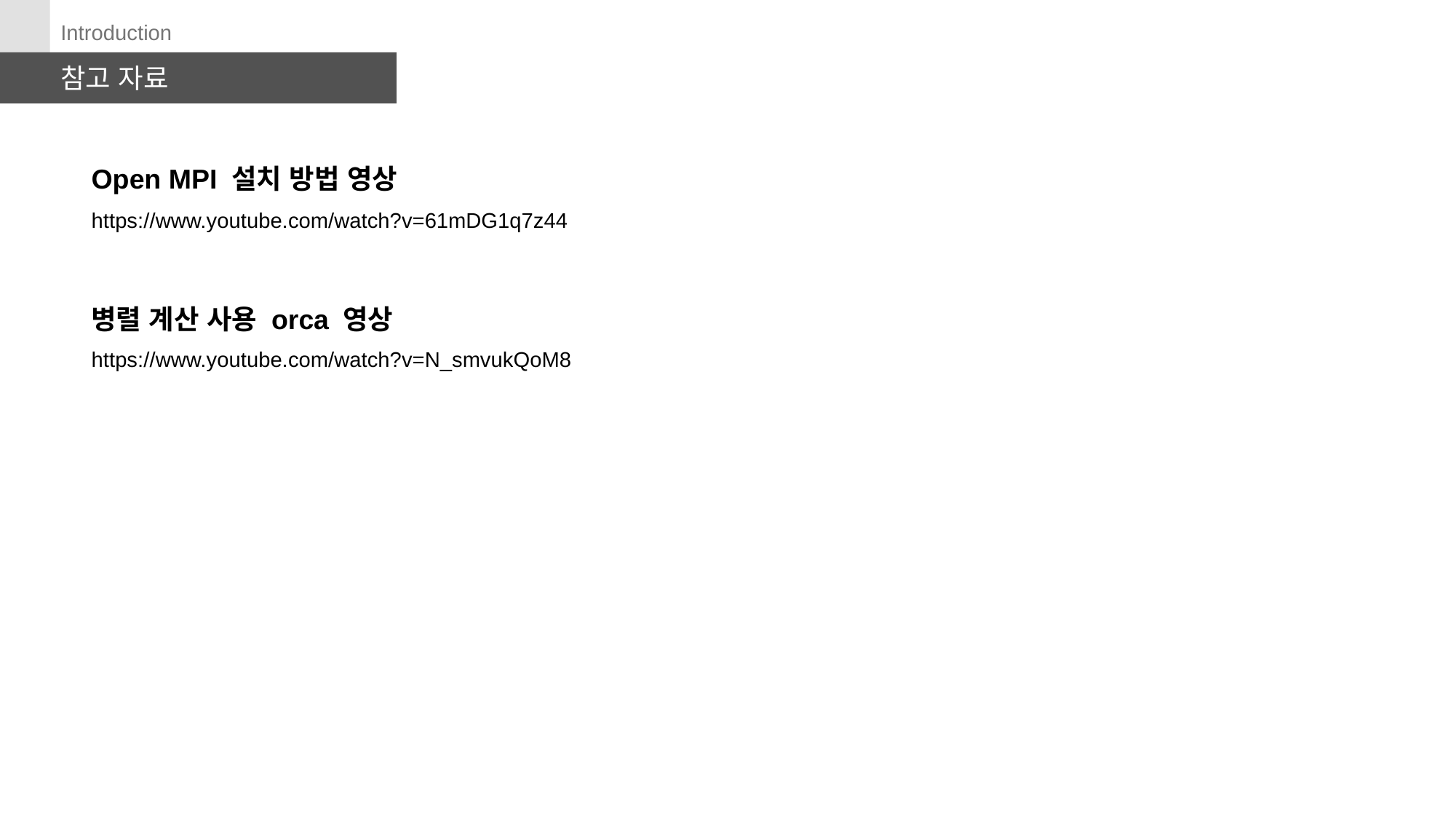

Introduction

참고 자료
Open MPI 설치 방법 영상
https://www.youtube.com/watch?v=61mDG1q7z44
병렬 계산 사용 orca 영상
https://www.youtube.com/watch?v=N_smvukQoM8